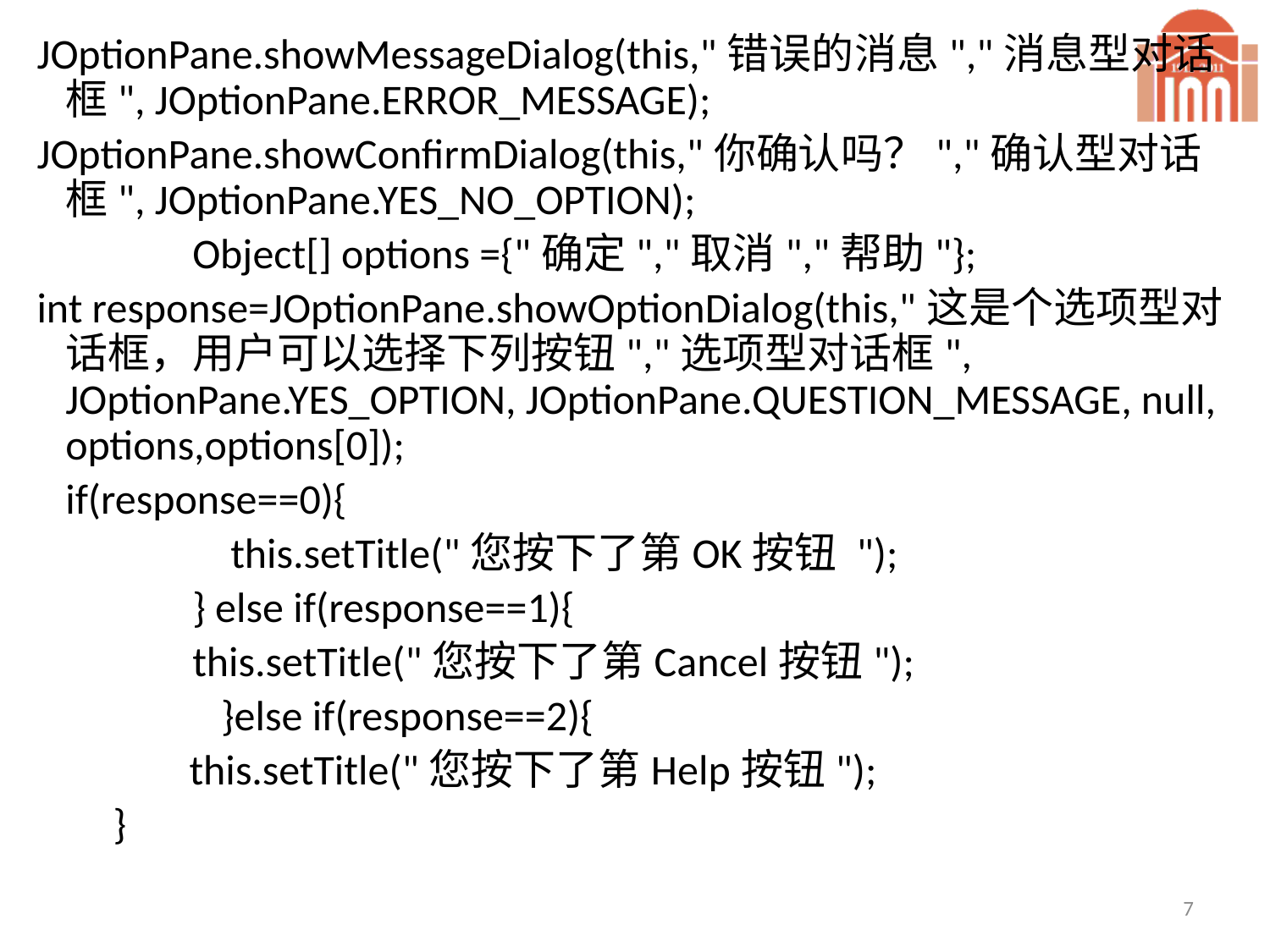

JOptionPane.showMessageDialog(this,"错误的消息","消息型对话框", JOptionPane.ERROR_MESSAGE);
  JOptionPane.showConfirmDialog(this,"你确认吗？","确认型对话框", JOptionPane.YES_NO_OPTION);
		Object[] options ={"确定","取消","帮助"};
  int response=JOptionPane.showOptionDialog(this,"这是个选项型对话框，用户可以选择下列按钮","选项型对话框", JOptionPane.YES_OPTION, JOptionPane.QUESTION_MESSAGE, null, options,options[0]);
	if(response==0){
		    this.setTitle("您按下了第OK按钮 ");
		} else if(response==1){
          	this.setTitle("您按下了第Cancel按钮");
		   }else if(response==2){
                  this.setTitle("您按下了第Help按钮");
    	     }
7